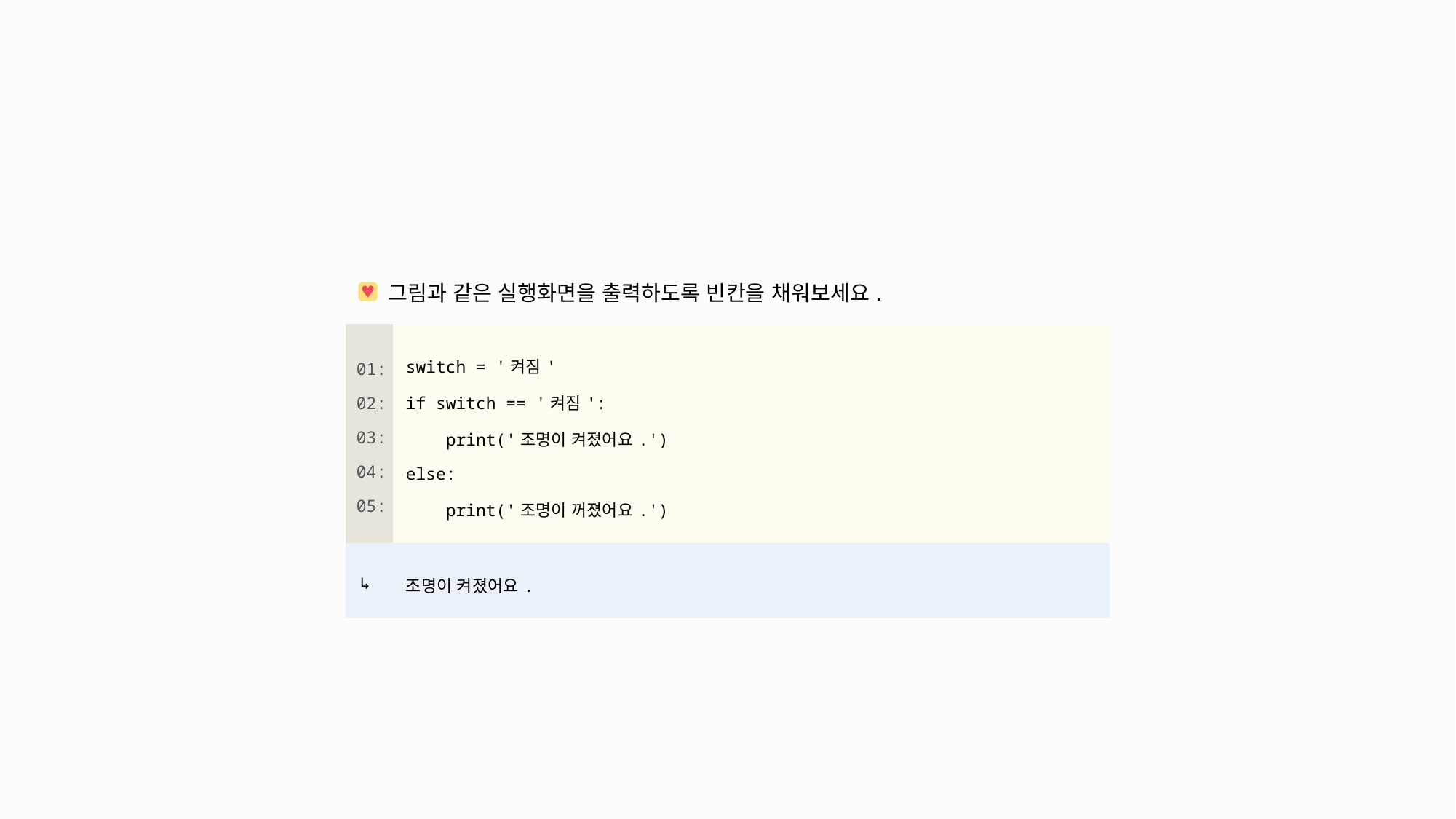

| 그림과 같은 실행화면을 출력하도록 빈칸을 채워보세요. |  |
| --- | --- |
| 01: 02: 03: 04: 05: | switch = '켜짐' if switch == '켜짐': print('조명이 켜졌어요.') else: print('조명이 꺼졌어요.') |
| ↳ | 조명이 켜졌어요. |